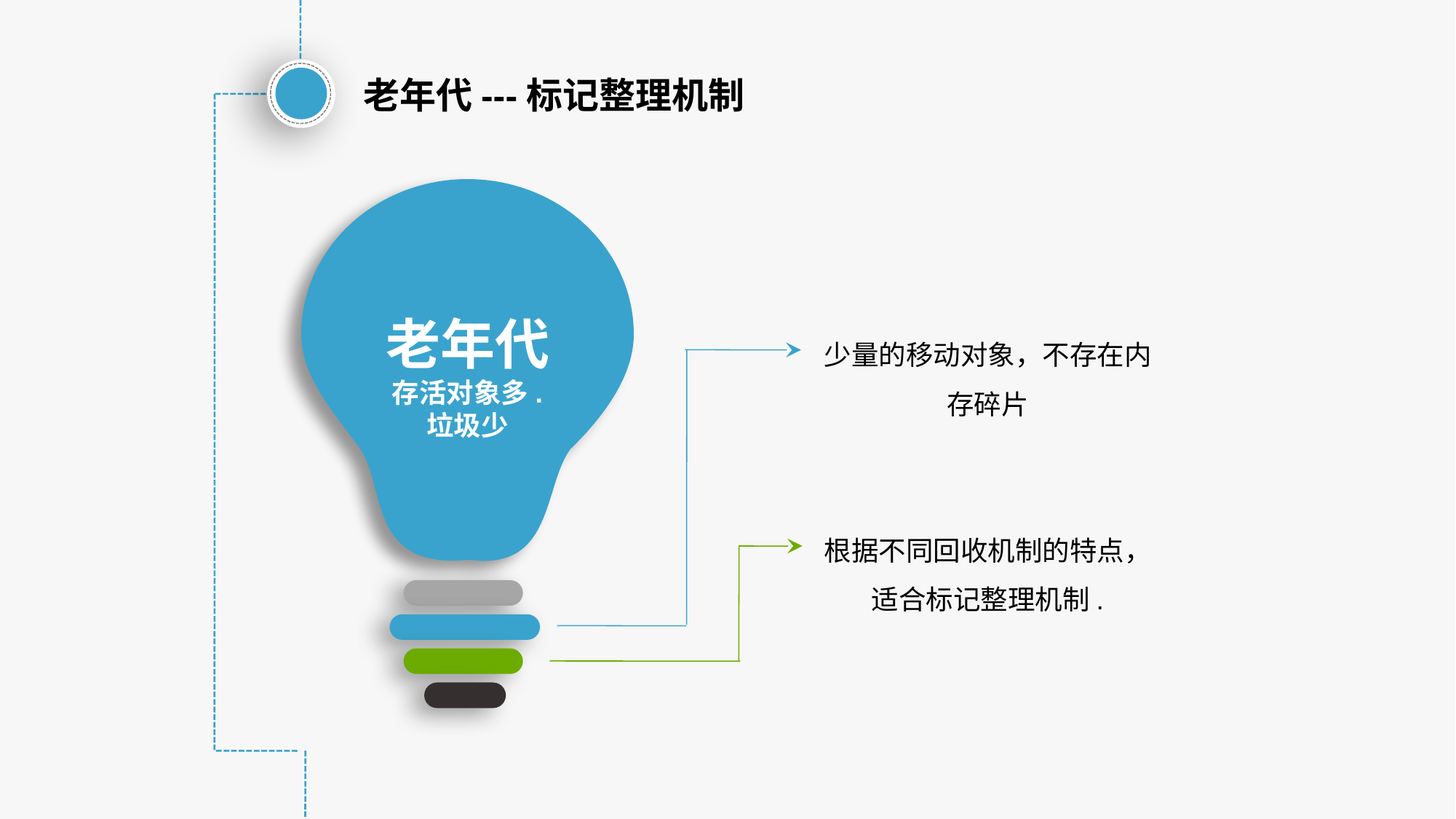

老年代---标记整理机制

老年代
存活对象多.
垃圾少

少量的移动对象，不存在内存碎片
根据不同回收机制的特点，适合标记整理机制.